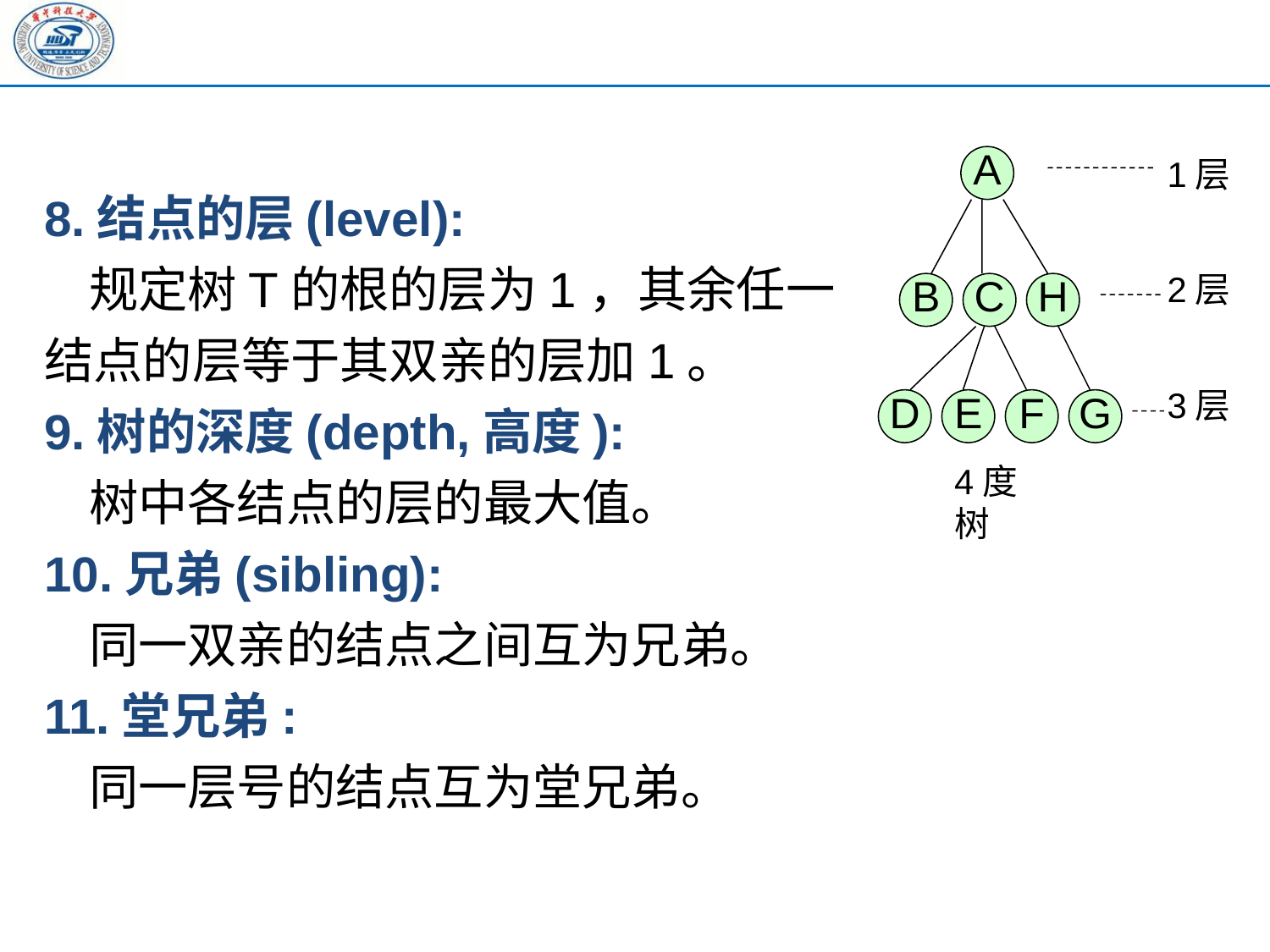

1层
A

8.结点的层(level):
   规定树T的根的层为1，其余任一结点的层等于其双亲的层加1。
9.树的深度(depth,高度):
   树中各结点的层的最大值。
10.兄弟(sibling):
   同一双亲的结点之间互为兄弟。
11.堂兄弟:
   同一层号的结点互为堂兄弟。

2层
B
C
H

3层
D
E
F
G

4度树